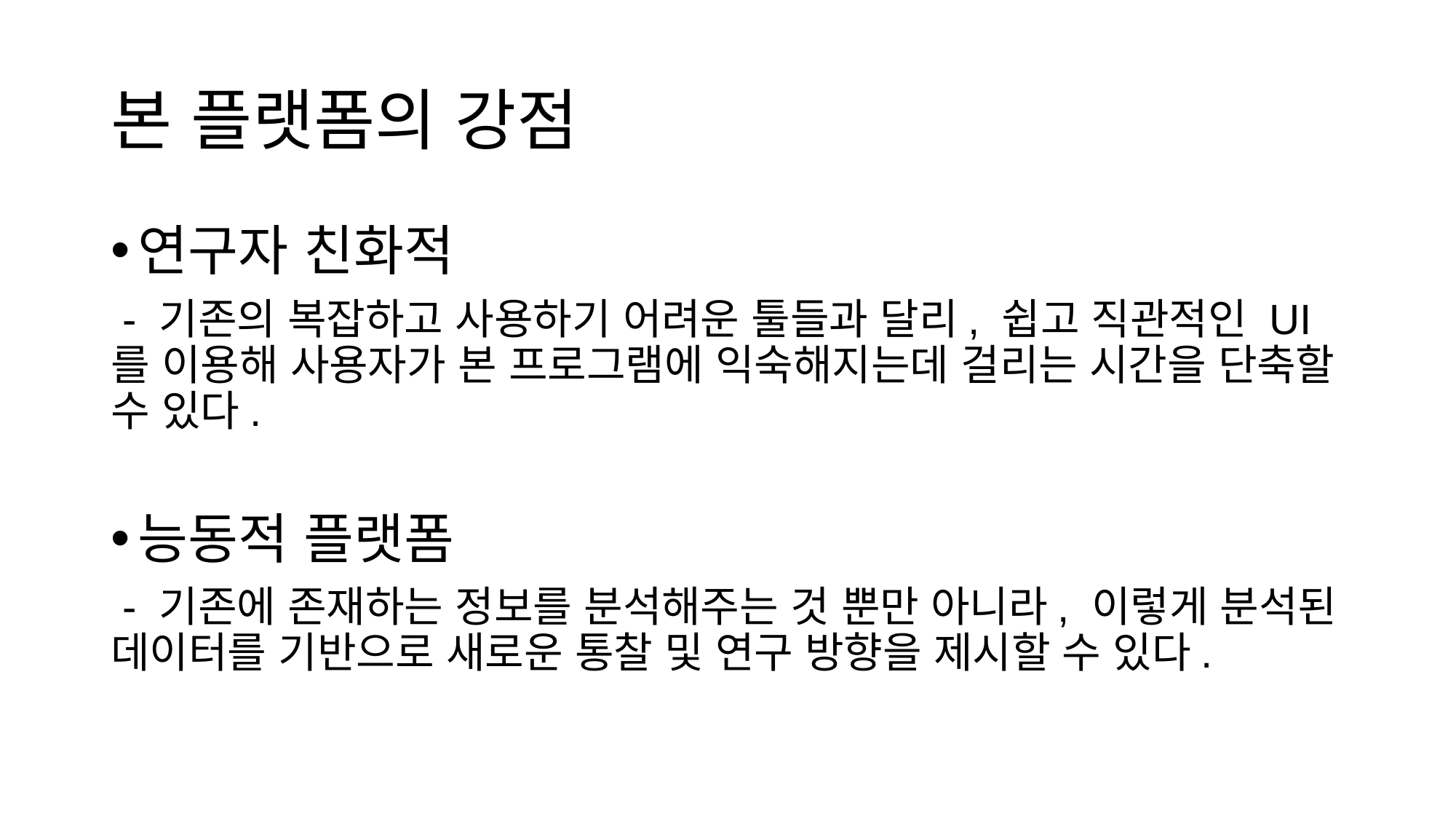

# 본 플랫폼의 강점
연구자 친화적
 - 기존의 복잡하고 사용하기 어려운 툴들과 달리, 쉽고 직관적인 UI를 이용해 사용자가 본 프로그램에 익숙해지는데 걸리는 시간을 단축할 수 있다.

능동적 플랫폼
 - 기존에 존재하는 정보를 분석해주는 것 뿐만 아니라, 이렇게 분석된 데이터를 기반으로 새로운 통찰 및 연구 방향을 제시할 수 있다.